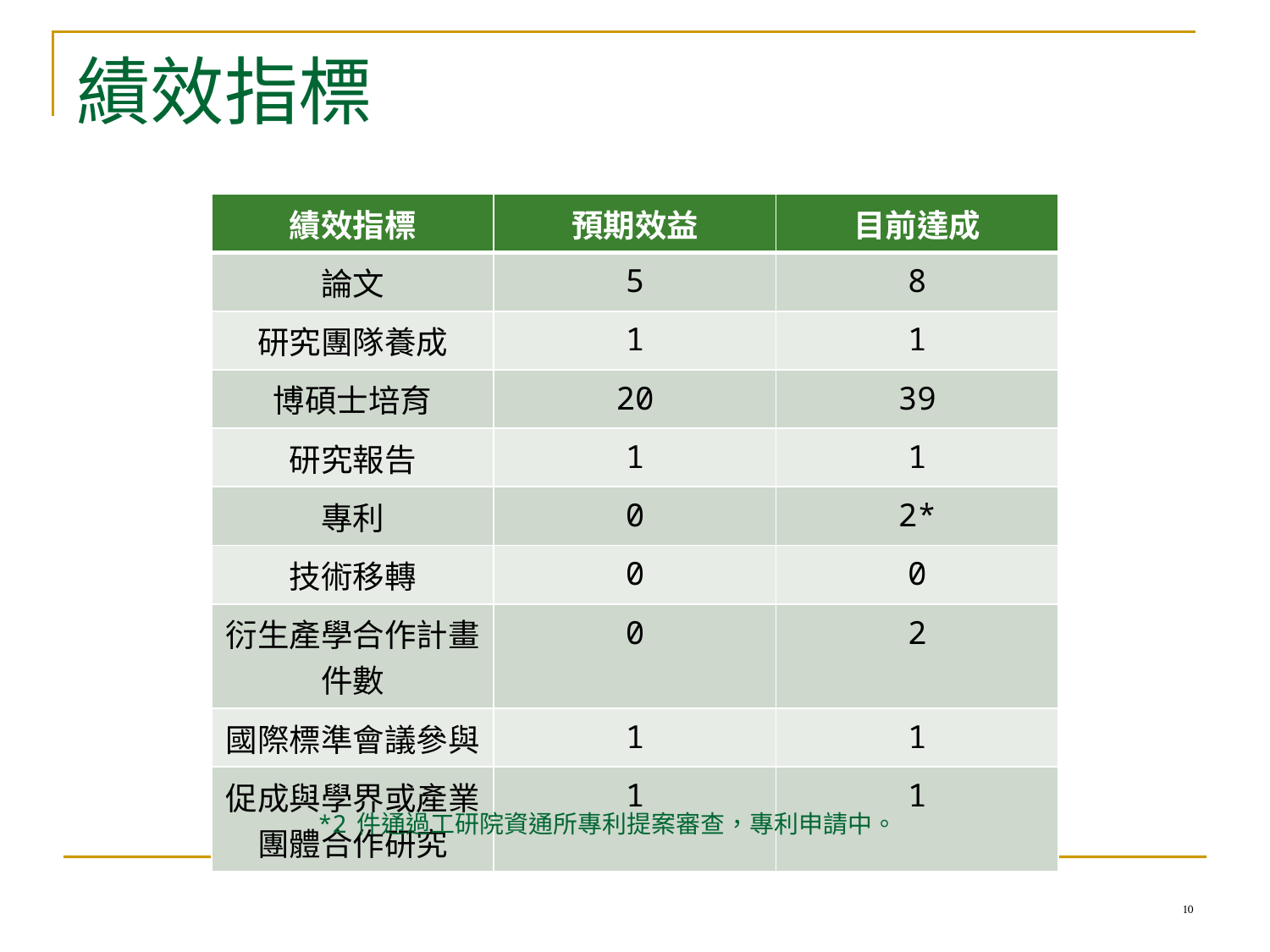

# 績效指標
| 績效指標 | 預期效益 | 目前達成 |
| --- | --- | --- |
| 論文 | 5 | 8 |
| 研究團隊養成 | 1 | 1 |
| 博碩士培育 | 20 | 39 |
| 研究報告 | 1 | 1 |
| 專利 | 0 | 2\* |
| 技術移轉 | 0 | 0 |
| 衍生產學合作計畫件數 | 0 | 2 |
| 國際標準會議參與 | 1 | 1 |
| 促成與學界或產業團體合作研究 | 1 | 1 |
*2件通過工研院資通所專利提案審查，專利申請中。
10